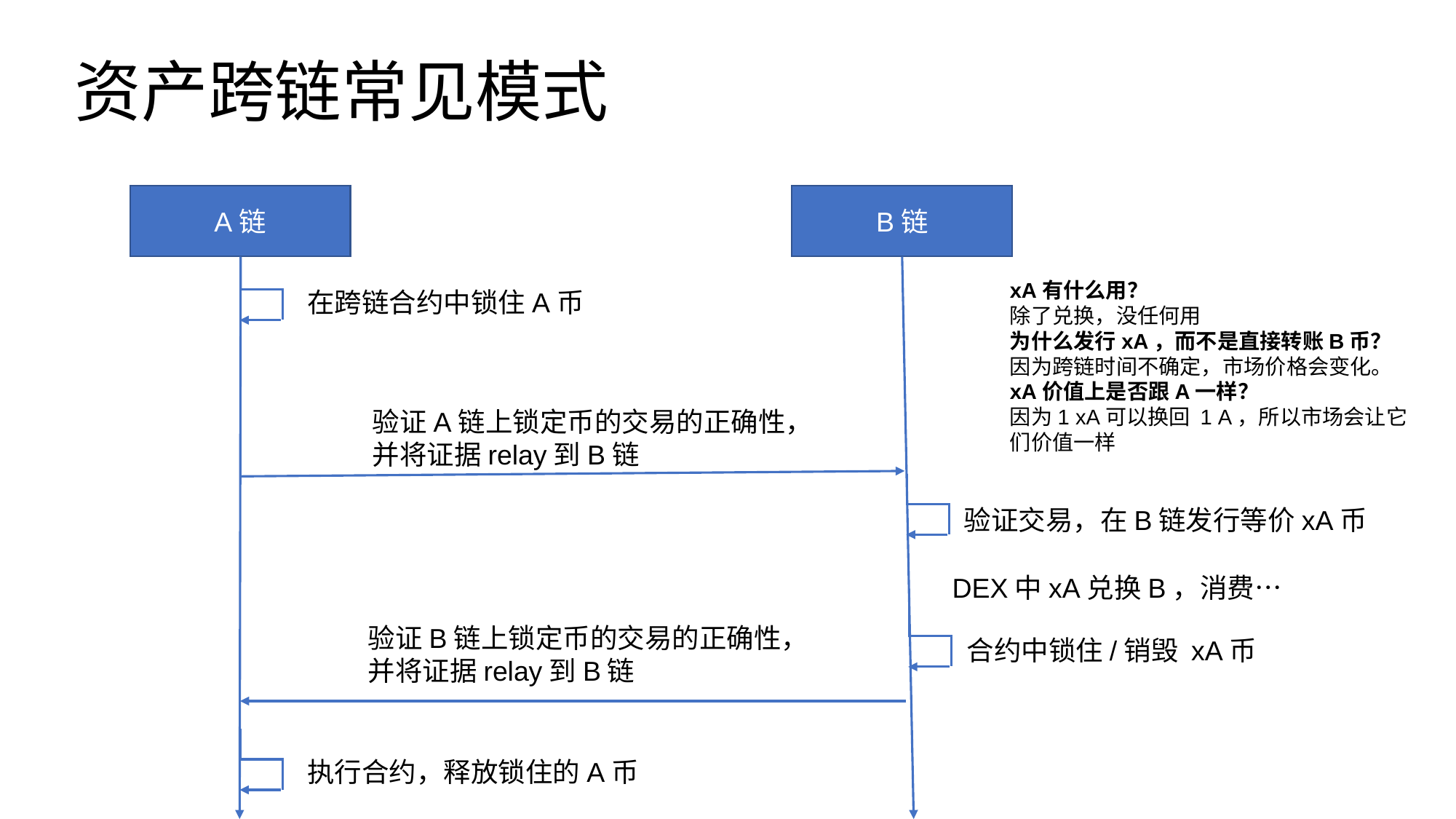

# 资产跨链常见模式
A链
B链
xA有什么用？
除了兑换，没任何用
为什么发行xA，而不是直接转账B币？
因为跨链时间不确定，市场价格会变化。
xA价值上是否跟A一样？
因为1 xA可以换回 1 A，所以市场会让它们价值一样
在跨链合约中锁住A币
验证A链上锁定币的交易的正确性，
并将证据relay到B链
验证交易，在B链发行等价xA币
DEX中xA兑换B，消费…
验证B链上锁定币的交易的正确性，
并将证据relay到B链
合约中锁住/销毁 xA币
执行合约，释放锁住的A币